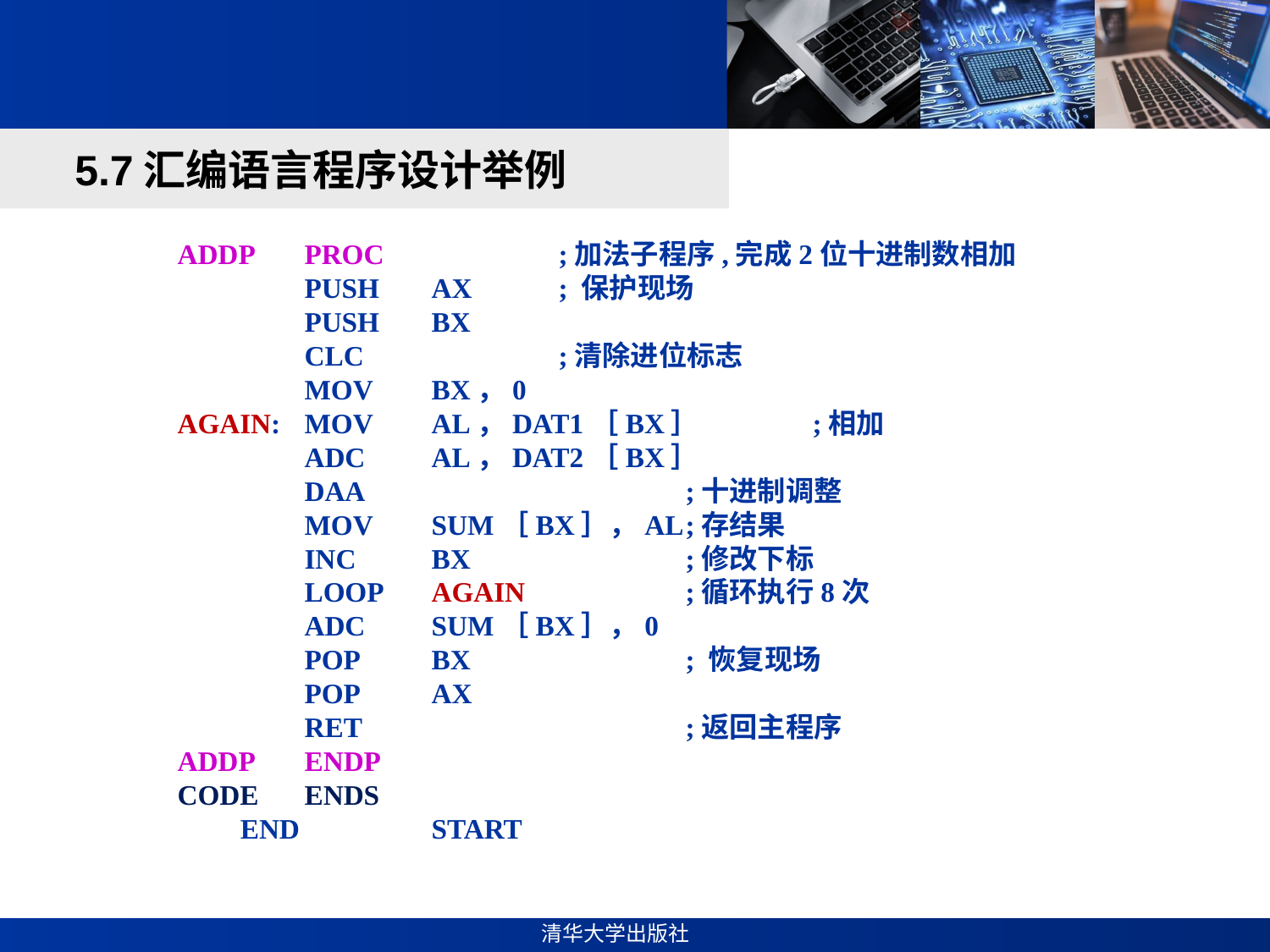

#
5.7汇编语言程序设计举例

ADDP	PROC  		;加法子程序,完成2位十进制数相加
	PUSH	AX   	; 保护现场
	PUSH	BX
	CLC 		;清除进位标志
	MOV	BX，0
AGAIN: 	MOV	AL，DAT1［BX］	;相加
	ADC	AL，DAT2［BX］
	DAA			;十进制调整
	MOV	SUM［BX］，AL	;存结果
	INC	BX		;修改下标
	LOOP	AGAIN		;循环执行8次
	ADC	SUM［BX］，0
	POP	BX		; 恢复现场
	POP	AX
	RET			;返回主程序
ADDP  	ENDP
CODE  	ENDS
         END		START